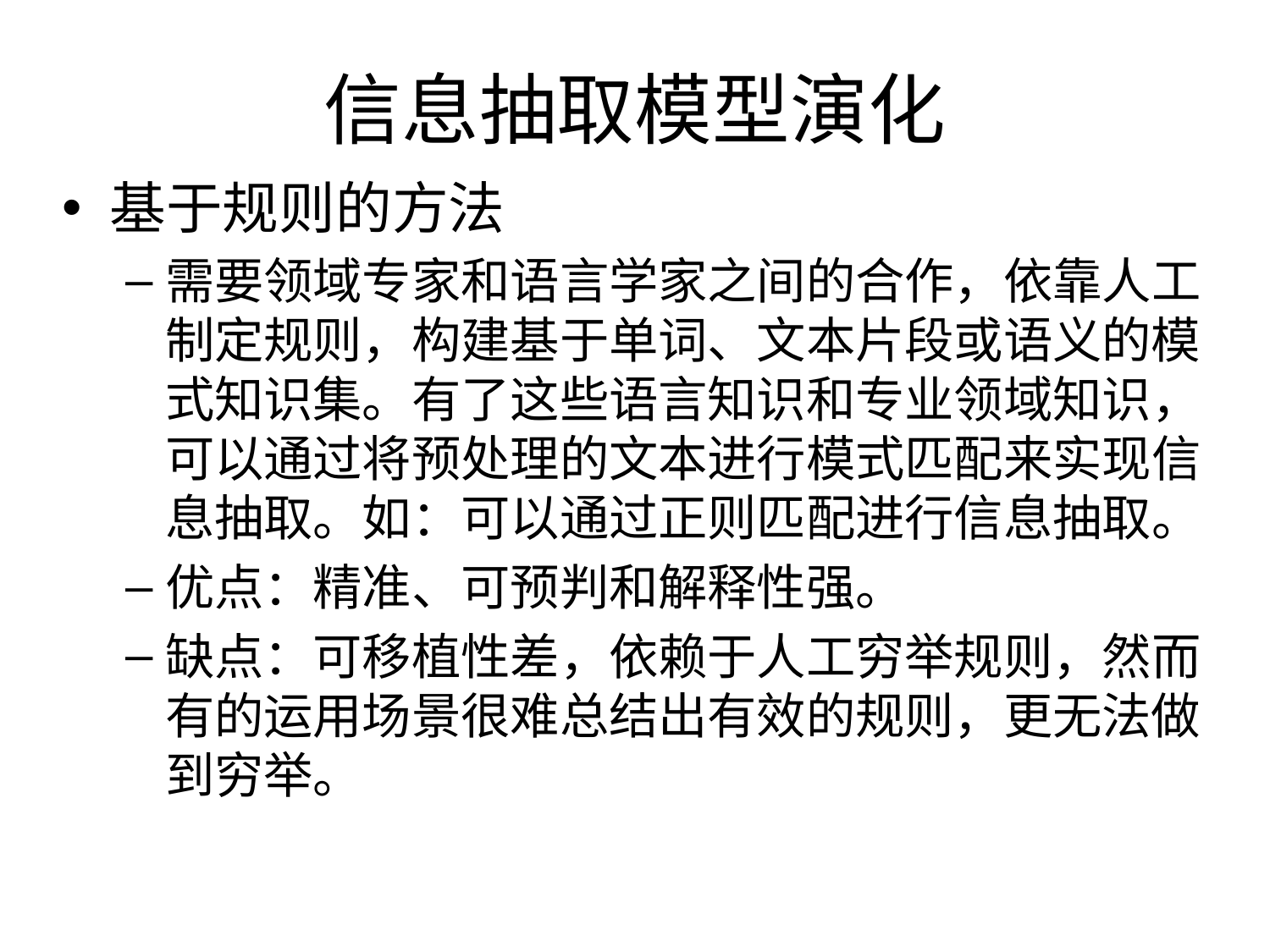

# 信息抽取模型演化
基于规则的方法
需要领域专家和语言学家之间的合作，依靠人工制定规则，构建基于单词、文本片段或语义的模式知识集。有了这些语言知识和专业领域知识，可以通过将预处理的文本进行模式匹配来实现信息抽取。如：可以通过正则匹配进行信息抽取。
优点：精准、可预判和解释性强。
缺点：可移植性差，依赖于人工穷举规则，然而有的运用场景很难总结出有效的规则，更无法做到穷举。